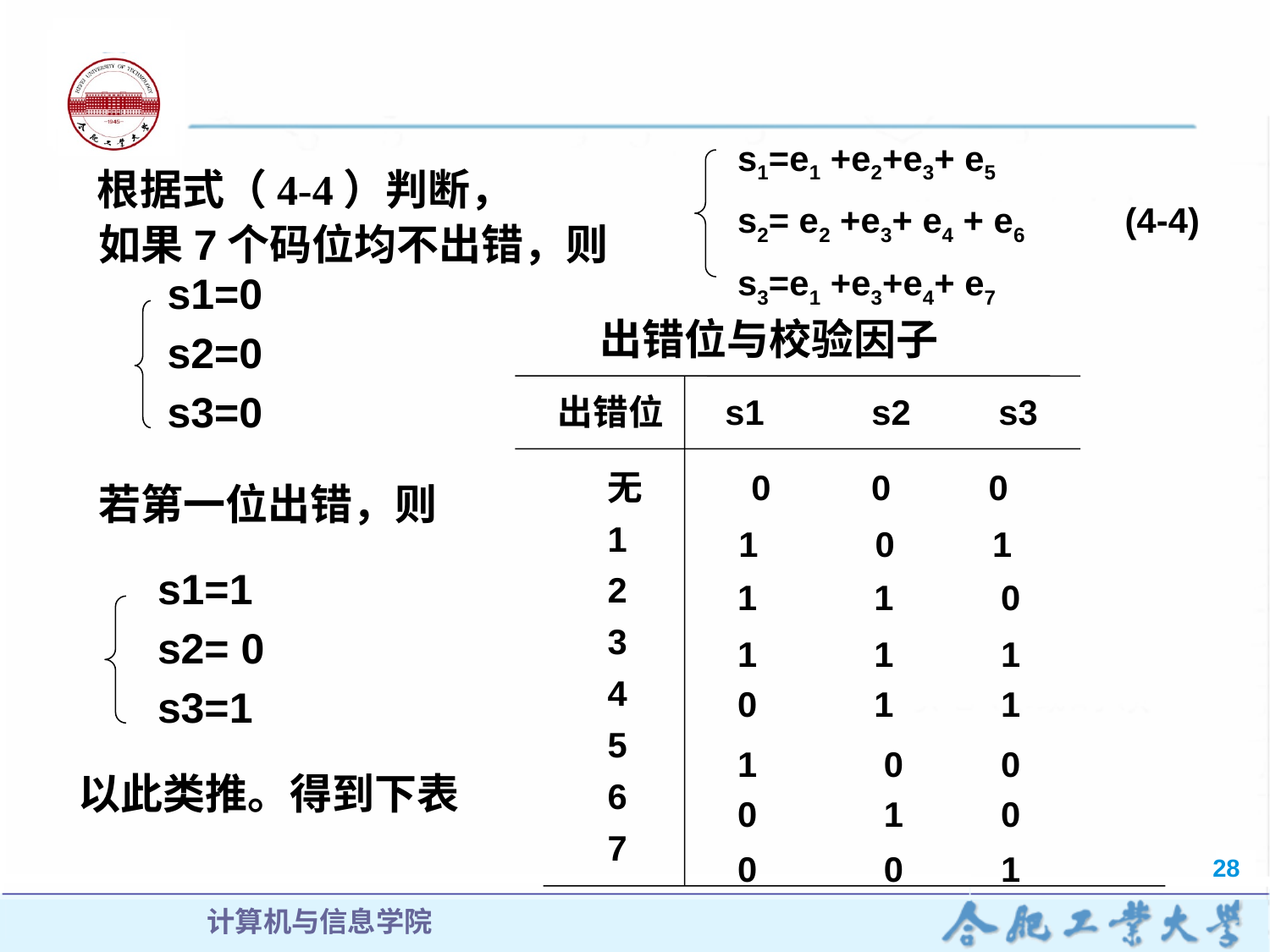

#
s1=e1 +e2+e3+ e5
s2= e2 +e3+ e4 + e6
s3=e1 +e3+e4+ e7

(4-4)
根据式（4-4）判断，
如果7个码位均不出错，则
s1=0
s2=0
s3=0

出错位与校验因子

出错位	    s1           s2         s3
无	 0	 0	0
1            0          1
1
2
3
4
5
6
7
1            1           0
1            1           1
0            1           1
1             0          0
0             1          0
0             0          1
若第一位出错，则
s1=1
s2= 0
s3=1

以此类推。得到下表